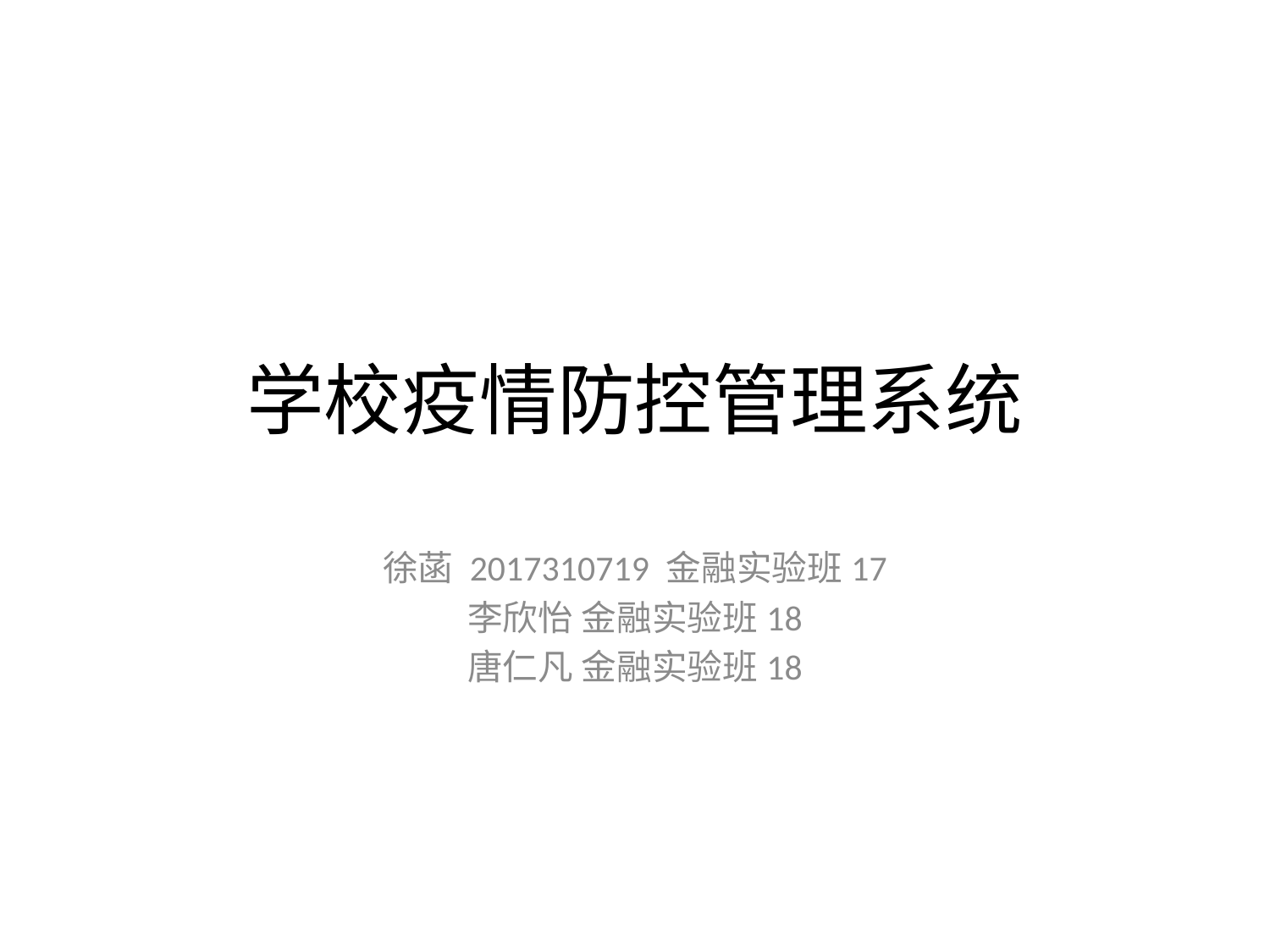

# 学校疫情防控管理系统
徐菡 2017310719 金融实验班17
李欣怡 金融实验班18
唐仁凡 金融实验班18